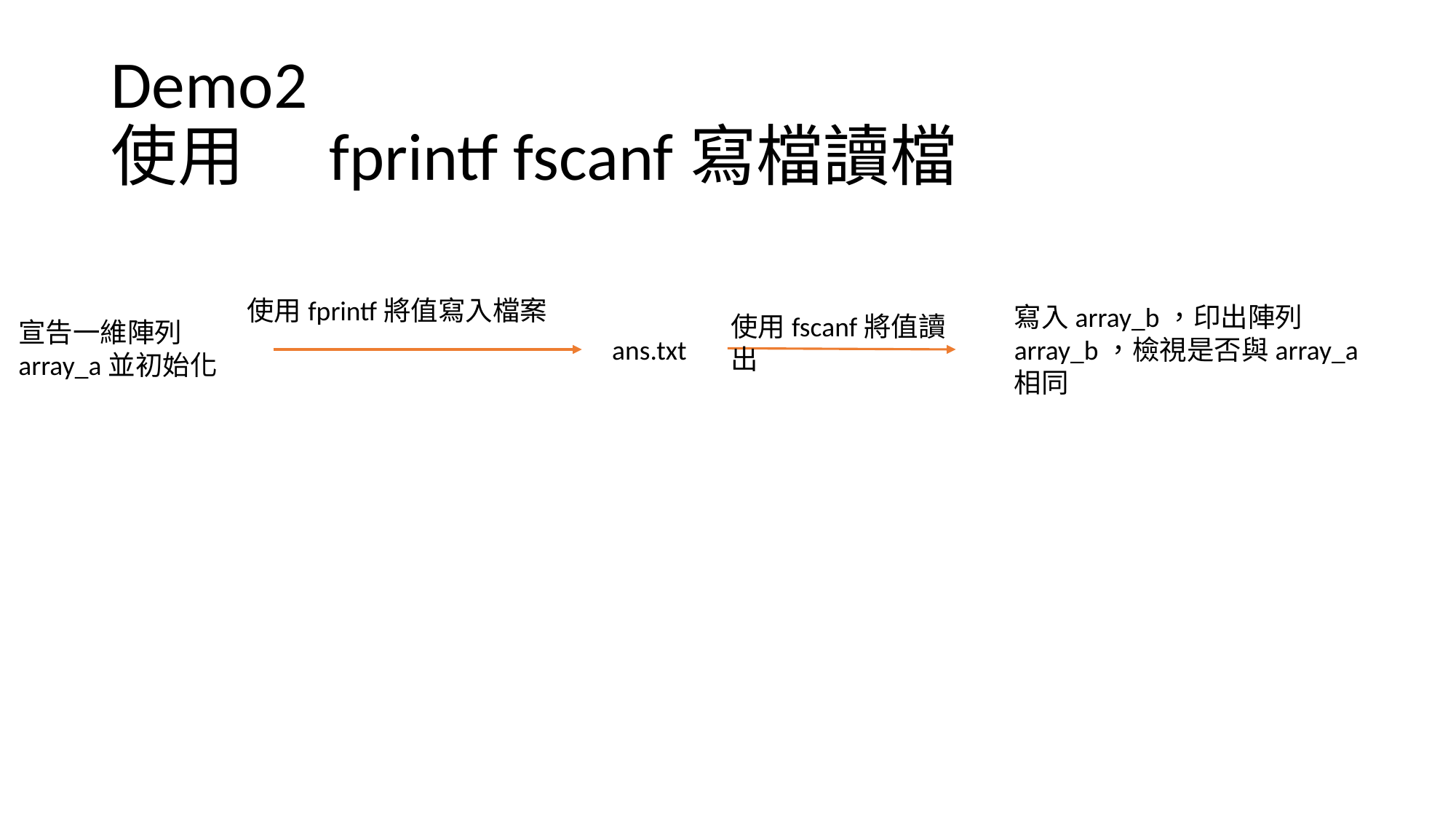

# Demo2 使用	fprintf fscanf寫檔讀檔
使用fprintf將值寫入檔案
寫入array_b，印出陣列array_b，檢視是否與array_a
相同
使用fscanf將值讀出
宣告一維陣列 array_a並初始化
ans.txt